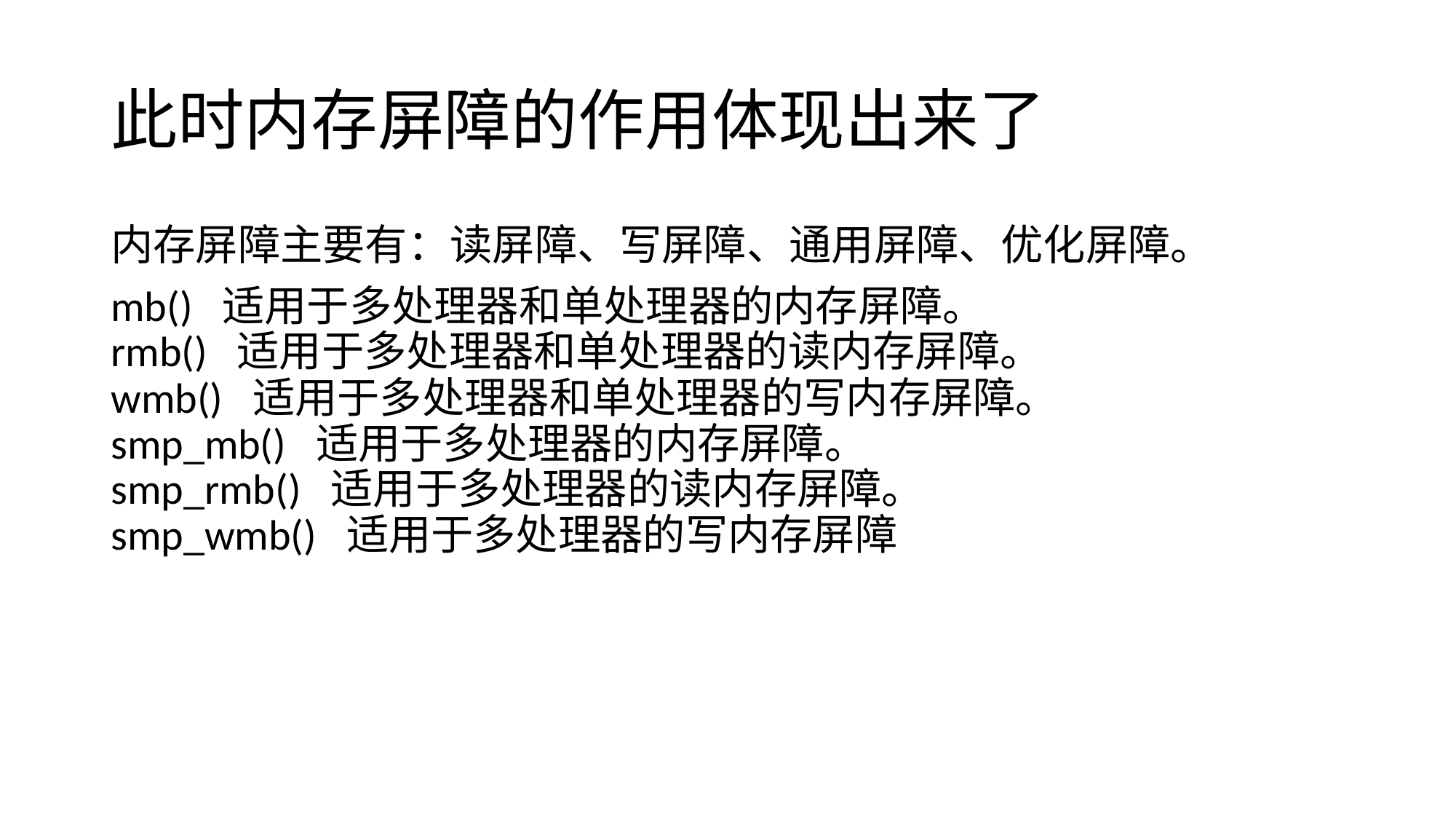

# 此时内存屏障的作用体现出来了
内存屏障主要有：读屏障、写屏障、通用屏障、优化屏障。
mb()  适用于多处理器和单处理器的内存屏障。 
rmb()  适用于多处理器和单处理器的读内存屏障。 
wmb()  适用于多处理器和单处理器的写内存屏障。 
smp_mb()  适用于多处理器的内存屏障。 
smp_rmb()  适用于多处理器的读内存屏障。 
smp_wmb()  适用于多处理器的写内存屏障